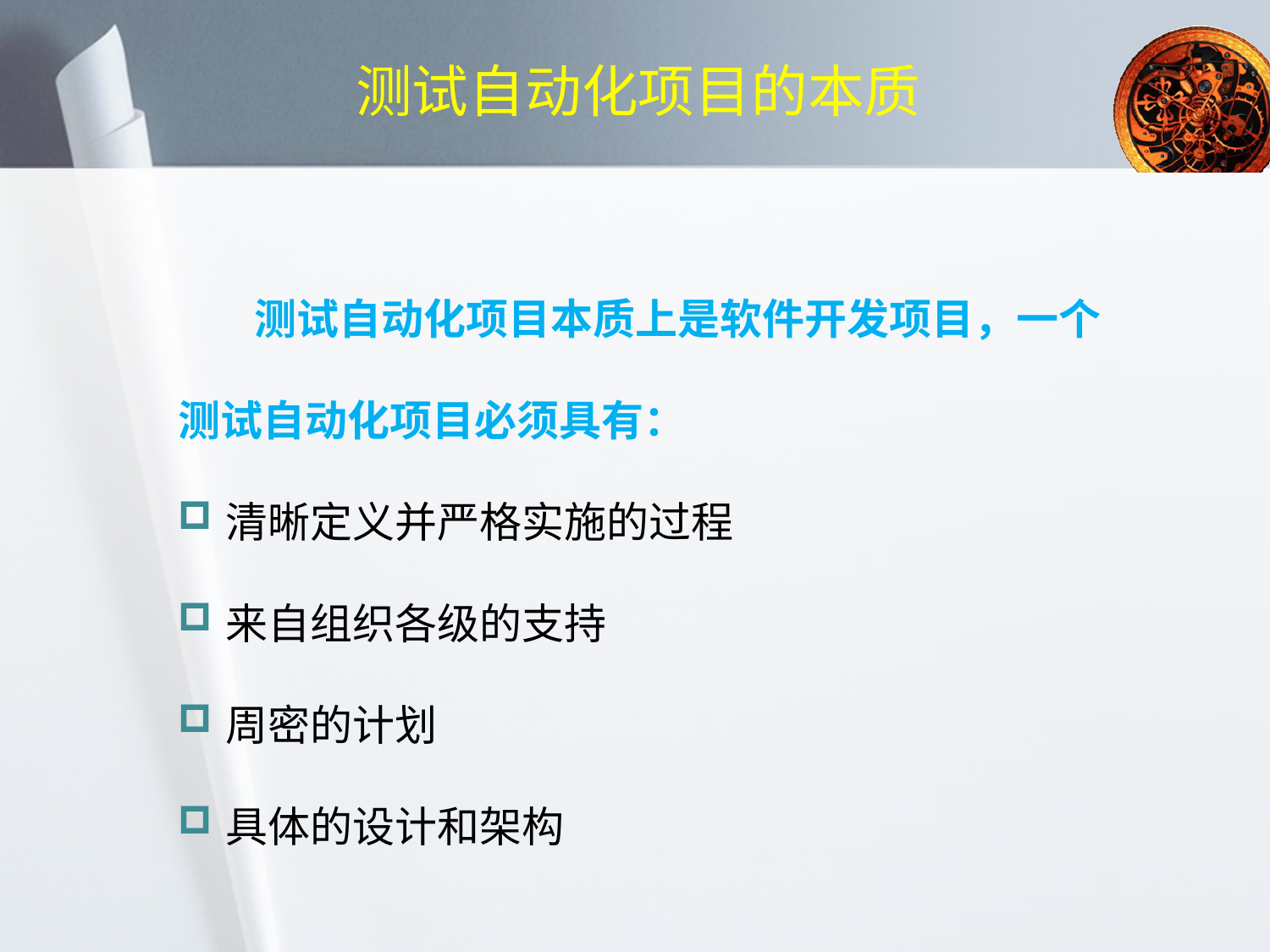

# 测试自动化项目的本质
       测试自动化项目本质上是软件开发项目，一个测试自动化项目必须具有：
清晰定义并严格实施的过程
来自组织各级的支持
周密的计划
具体的设计和架构